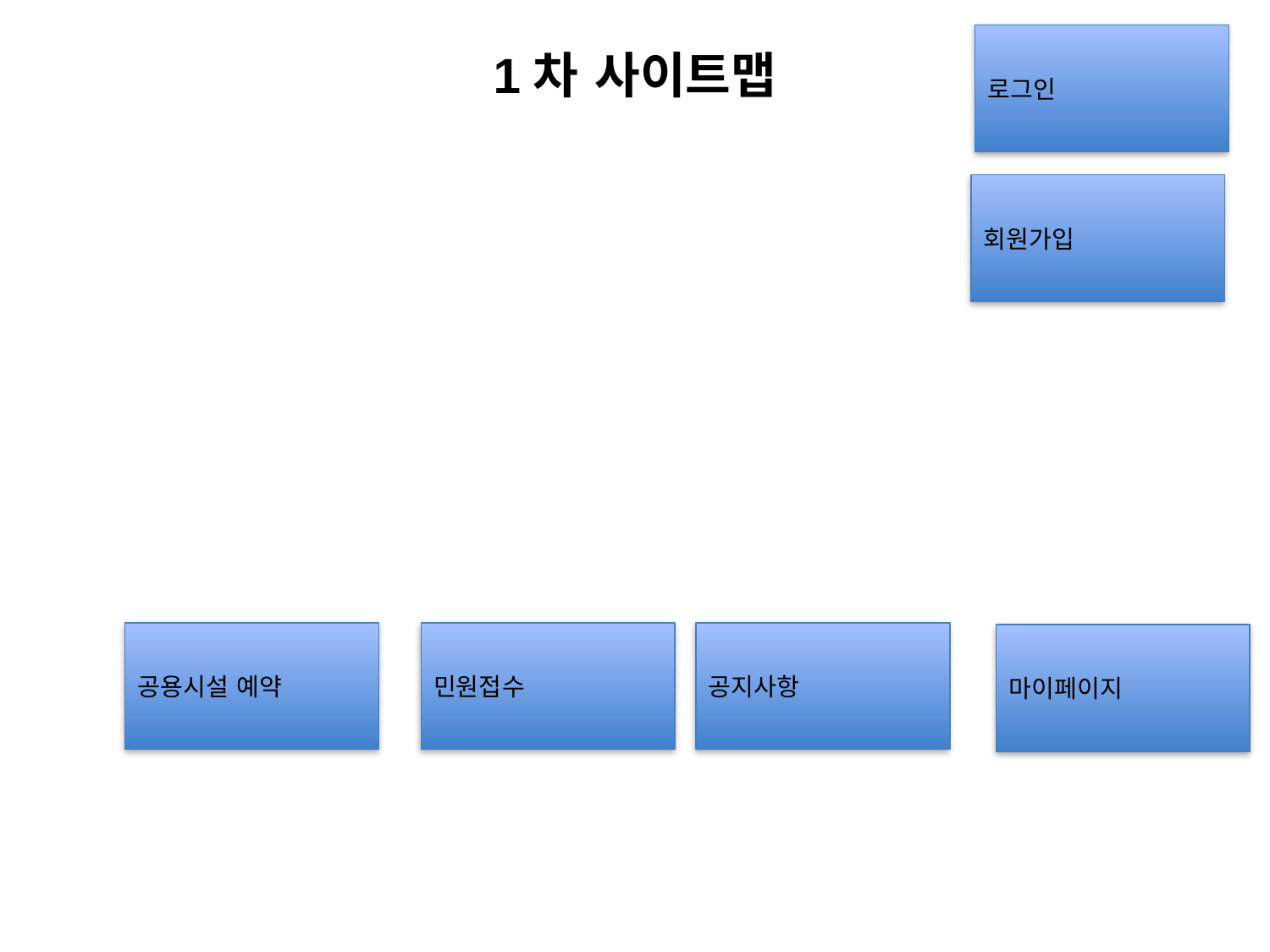

로그인
1차 사이트맵
회원가입
공용시설 예약
민원접수
공지사항
마이페이지